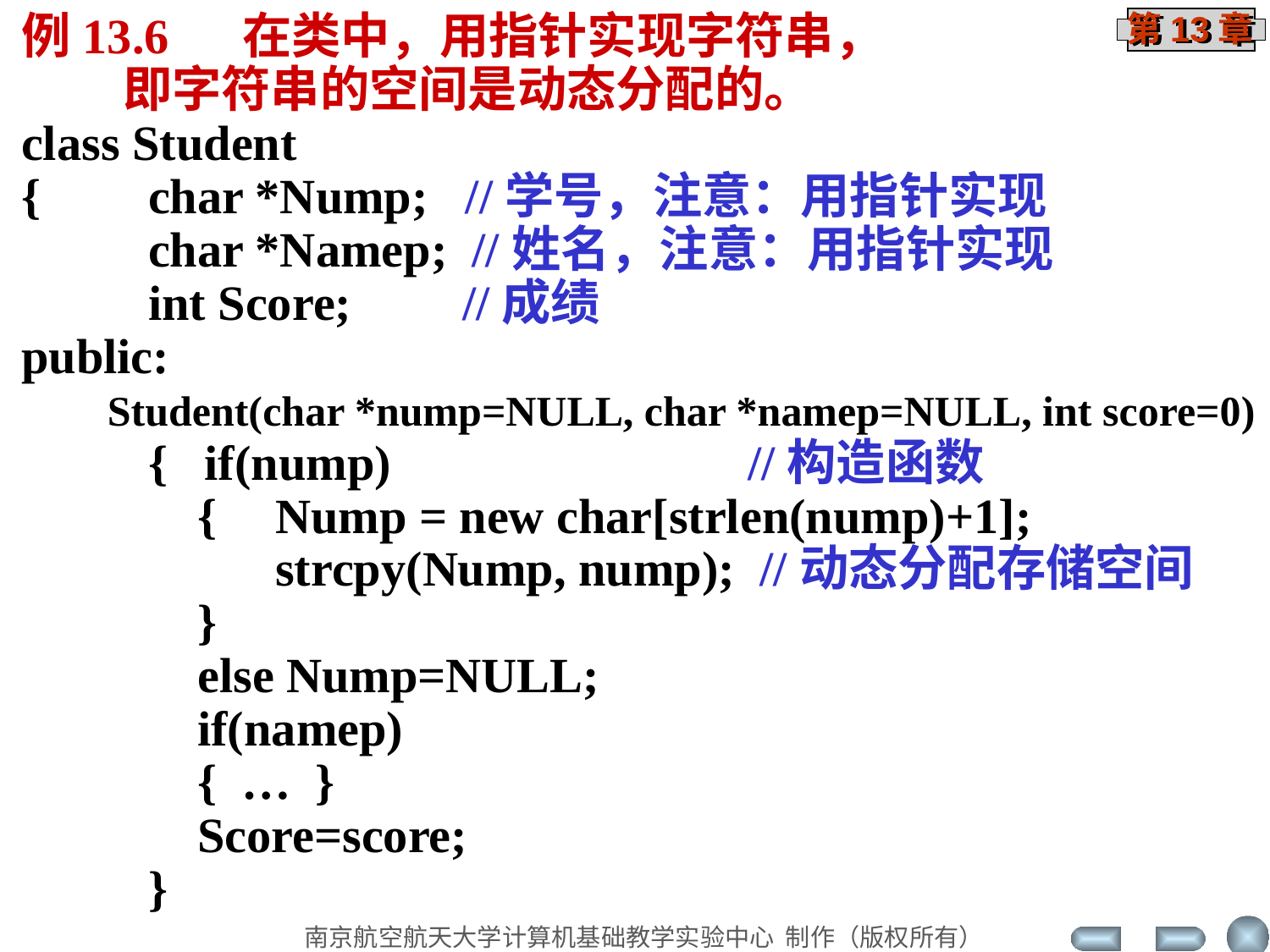

例13.6     在类中，用指针实现字符串，
        即字符串的空间是动态分配的。
class Student
{	char *Nump;   //学号，注意：用指针实现
	char *Namep;  //姓名，注意：用指针实现
	int Score;         //成绩
public:
       Student(char *nump=NULL, char *namep=NULL, int score=0)
	{   if(nump)                             //构造函数
	    {	Nump = new char[strlen(nump)+1];
		strcpy(Nump, nump);  //动态分配存储空间
	    }
	    else Nump=NULL;
	    if(namep)
	    {  …  }
	    Score=score;
	}